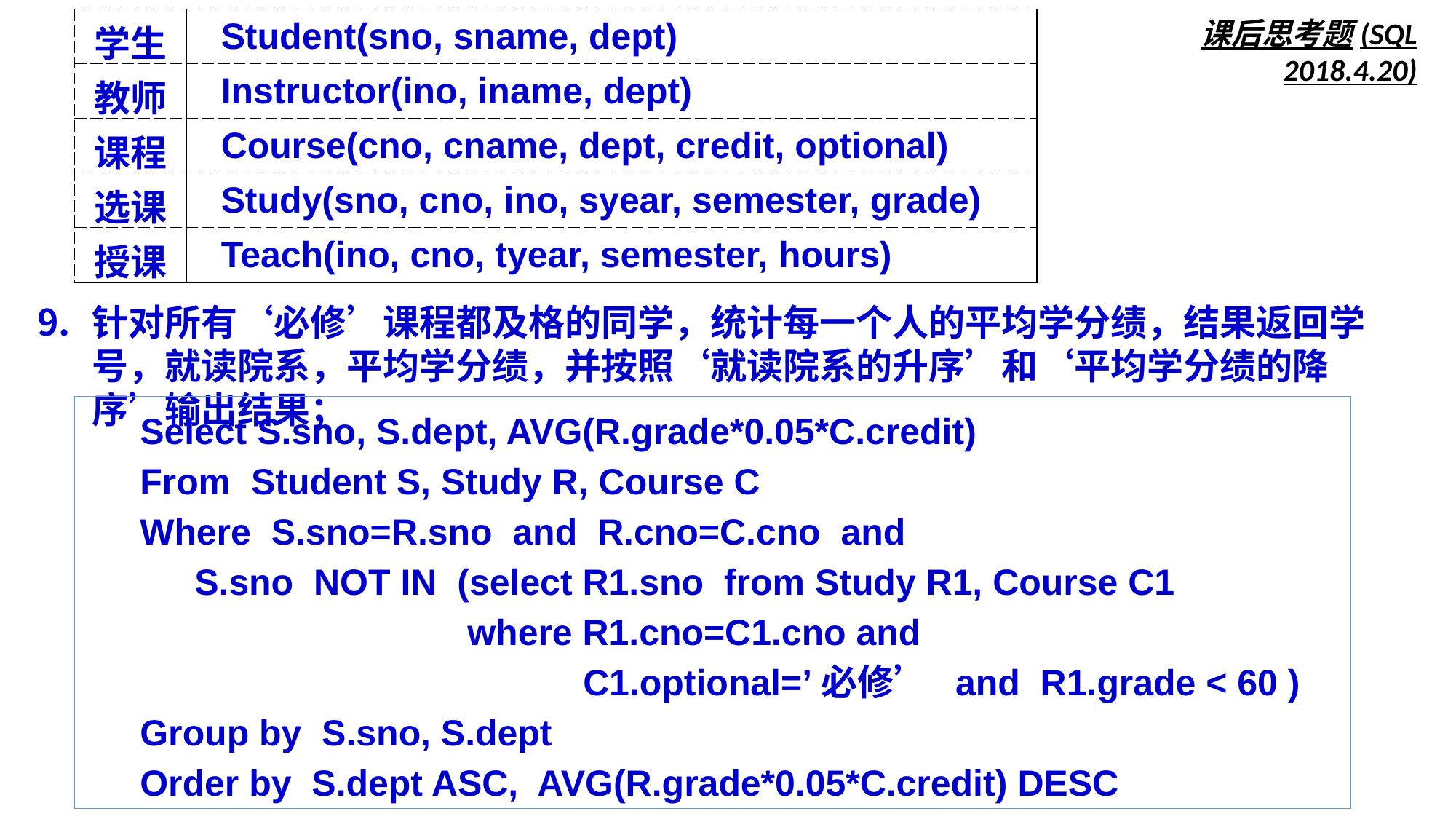

| 学生 | Student(sno, sname, dept) |
| --- | --- |
| 教师 | Instructor(ino, iname, dept) |
| 课程 | Course(cno, cname, dept, credit, optional) |
| 选课 | Study(sno, cno, ino, syear, semester, grade) |
| 授课 | Teach(ino, cno, tyear, semester, hours) |
课后思考题(SQL 2018.4.20)
针对所有‘必修’课程都及格的同学，统计每一个人的平均学分绩，结果返回学号，就读院系，平均学分绩，并按照‘就读院系的升序’和‘平均学分绩的降序’输出结果；
Select S.sno, S.dept, AVG(R.grade*0.05*C.credit)
From  Student S, Study R, Course C
Where  S.sno=R.sno  and  R.cno=C.cno  and
S.sno  NOT IN  (select R1.sno  from Study R1, Course C1
where R1.cno=C1.cno and
      C1.optional=’必修’  and  R1.grade < 60 )
Group by  S.sno, S.dept
Order by  S.dept ASC,  AVG(R.grade*0.05*C.credit) DESC